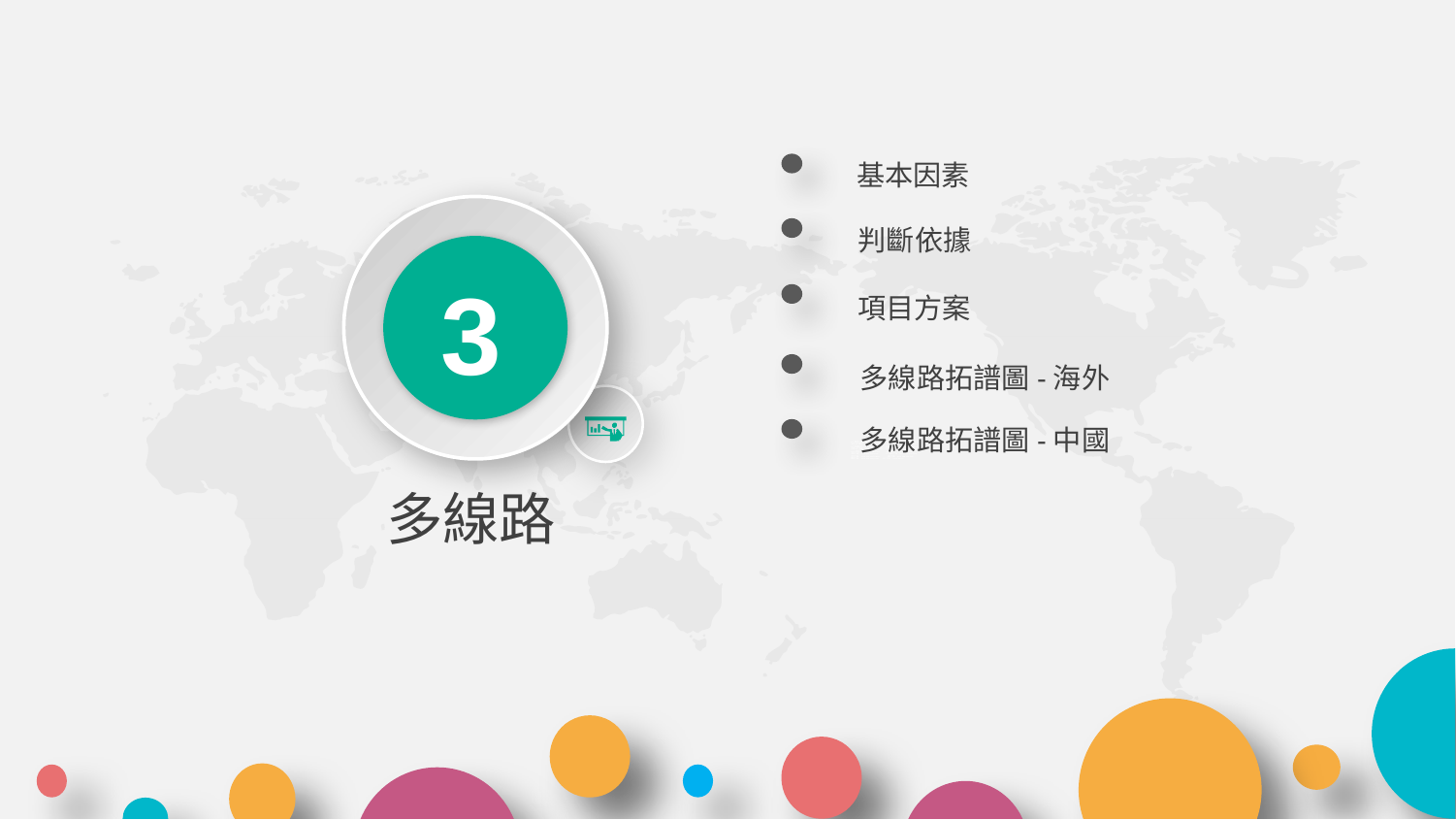

基本因素

判斷依據

3

項目方案

多線路拓譜圖-海外

多線路拓譜圖-中國

多線路